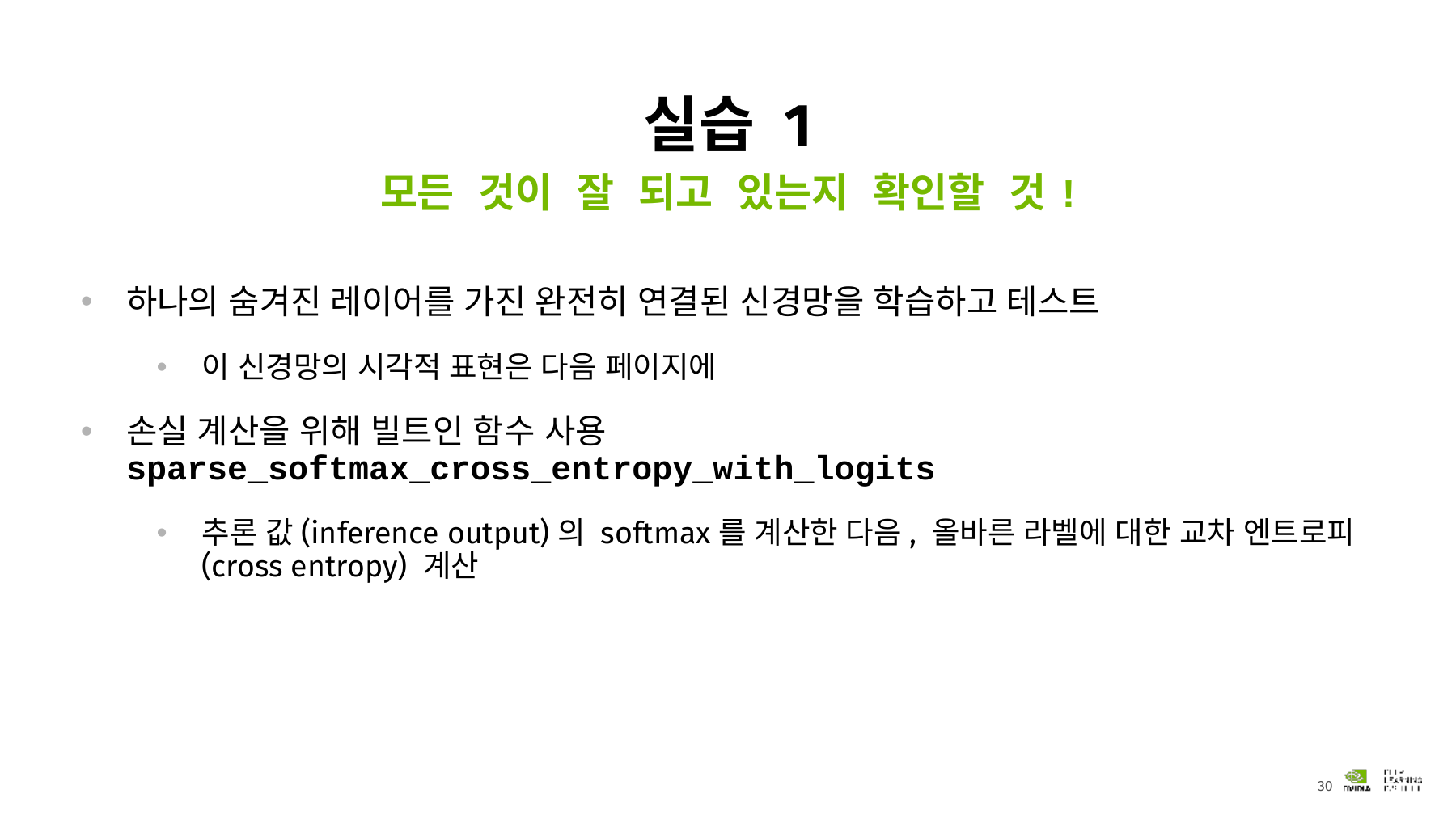

# 실습 1
모든 것이 잘 되고 있는지 확인할 것!
하나의 숨겨진 레이어를 가진 완전히 연결된 신경망을 학습하고 테스트
이 신경망의 시각적 표현은 다음 페이지에
손실 계산을 위해 빌트인 함수 사용 sparse_softmax_cross_entropy_with_logits
추론 값(inference output)의 softmax를 계산한 다음, 올바른 라벨에 대한 교차 엔트로피(cross entropy) 계산